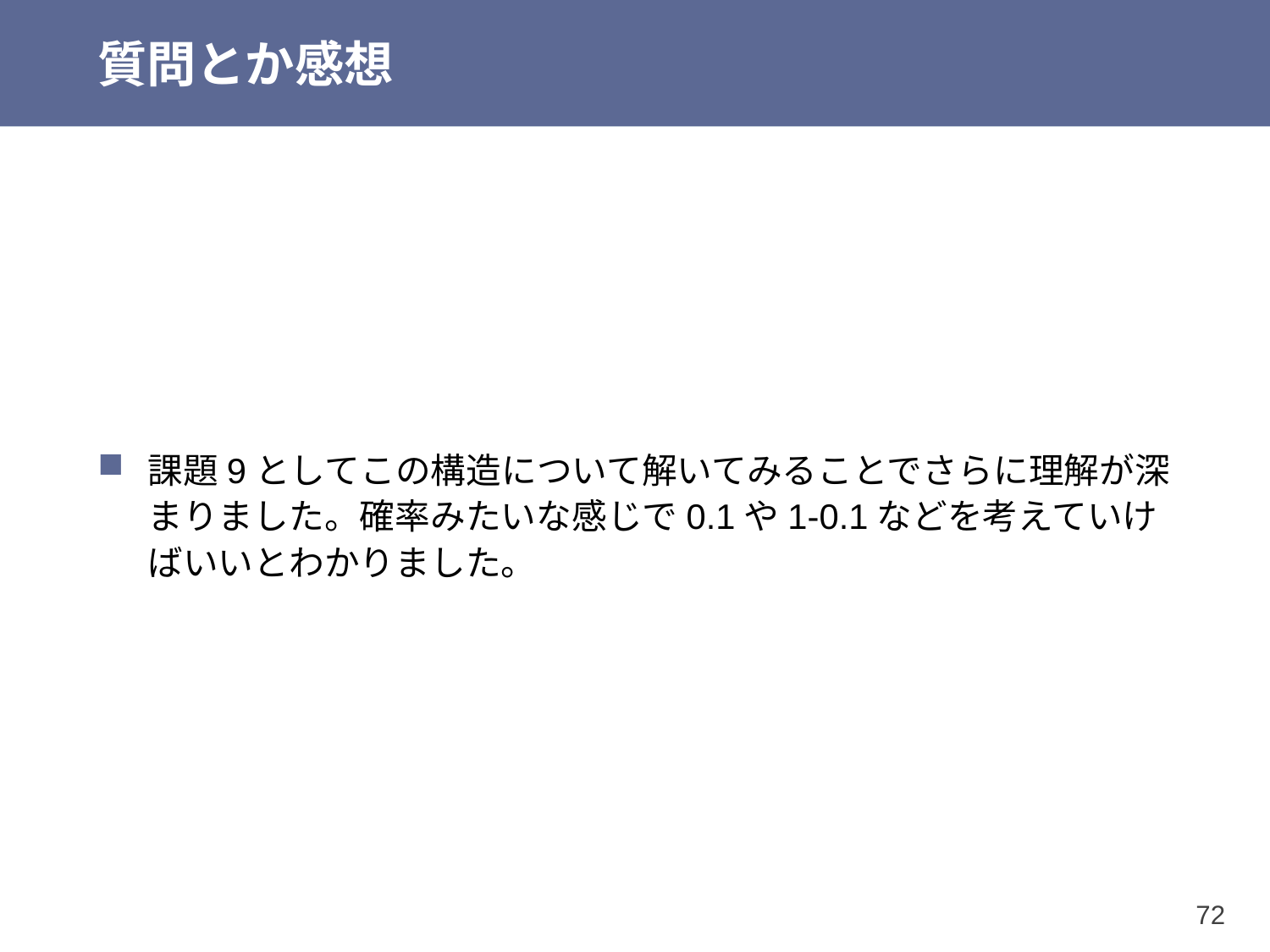

# 質問とか感想
課題9としてこの構造について解いてみることでさらに理解が深まりました。確率みたいな感じで0.1や1-0.1などを考えていけばいいとわかりました。